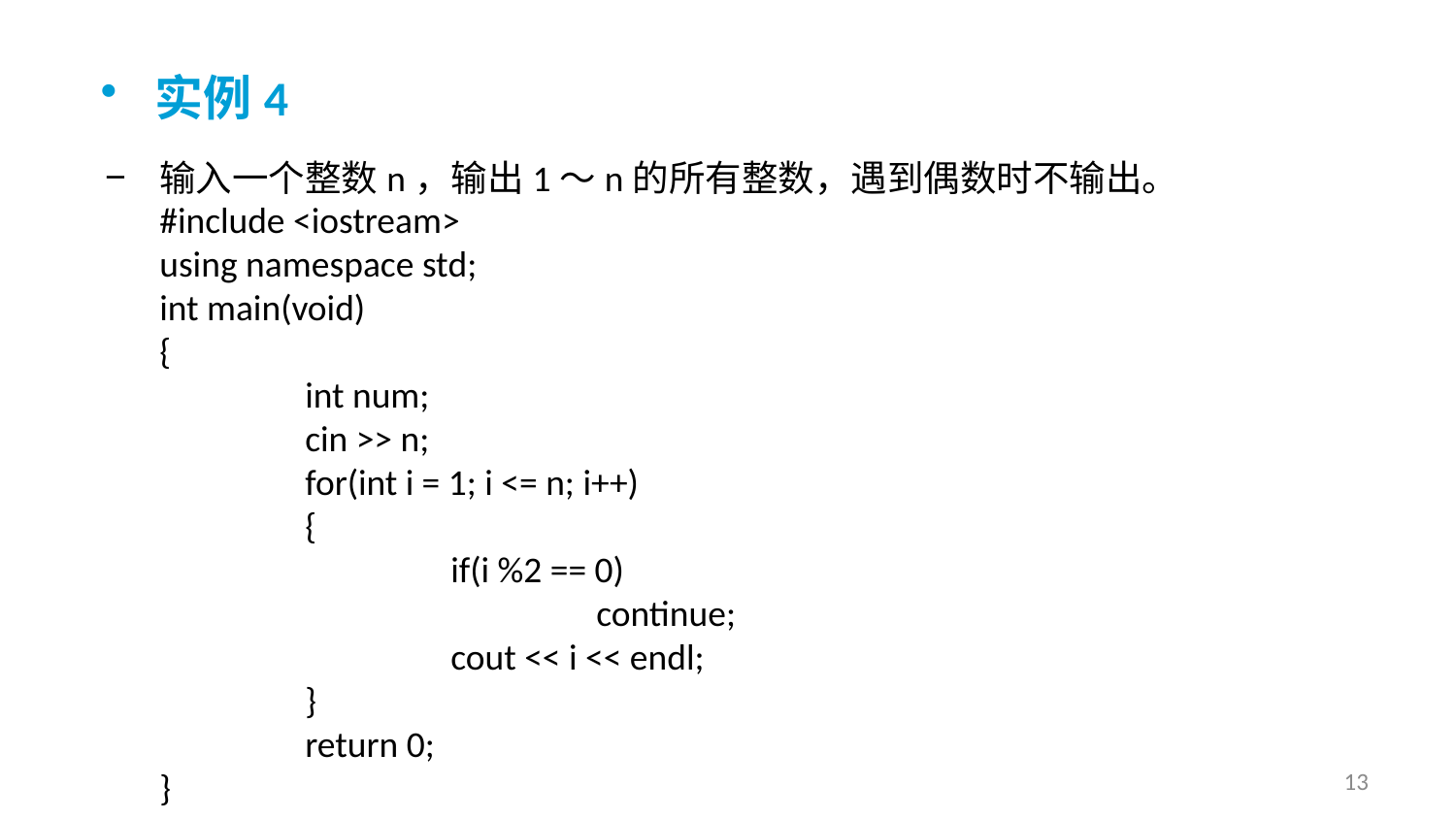

实例4
输入一个整数n，输出1～n的所有整数，遇到偶数时不输出。
#include <iostream>
using namespace std;
int main(void)
{
	int num;
	cin >> n;
	for(int i = 1; i <= n; i++)
	{
		if(i %2 == 0)
			continue;
		cout << i << endl;
	}
	return 0;
}
13